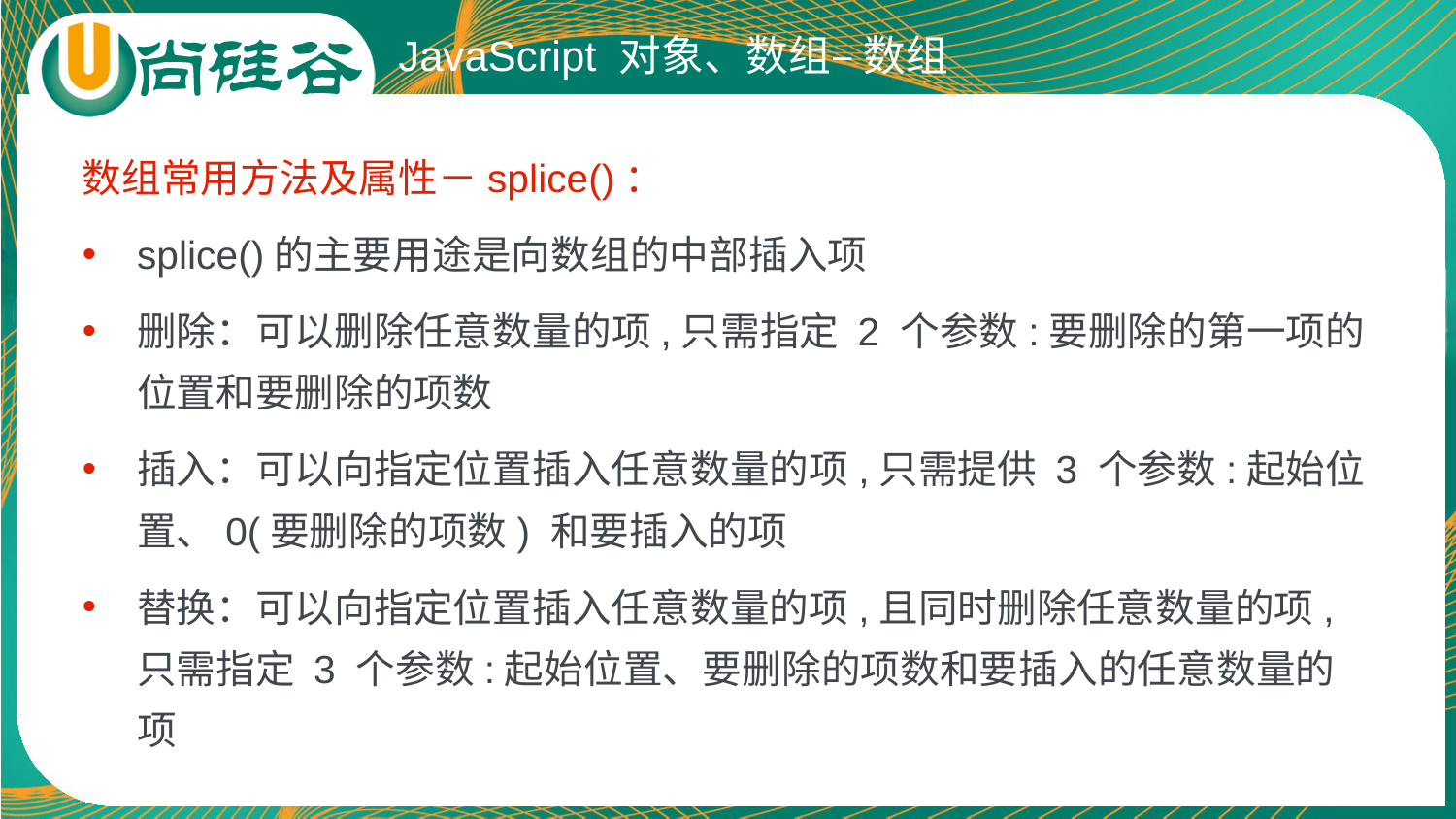

# JavaScript 对象、数组– 数组
数组常用方法及属性－splice()：
splice()的主要用途是向数组的中部插入项
删除：可以删除任意数量的项,只需指定 2 个参数:要删除的第一项的位置和要删除的项数
插入：可以向指定位置插入任意数量的项,只需提供 3 个参数:起始位置、0(要删除的项数) 和要插入的项
替换：可以向指定位置插入任意数量的项,且同时删除任意数量的项,只需指定 3 个参数:起始位置、要删除的项数和要插入的任意数量的项